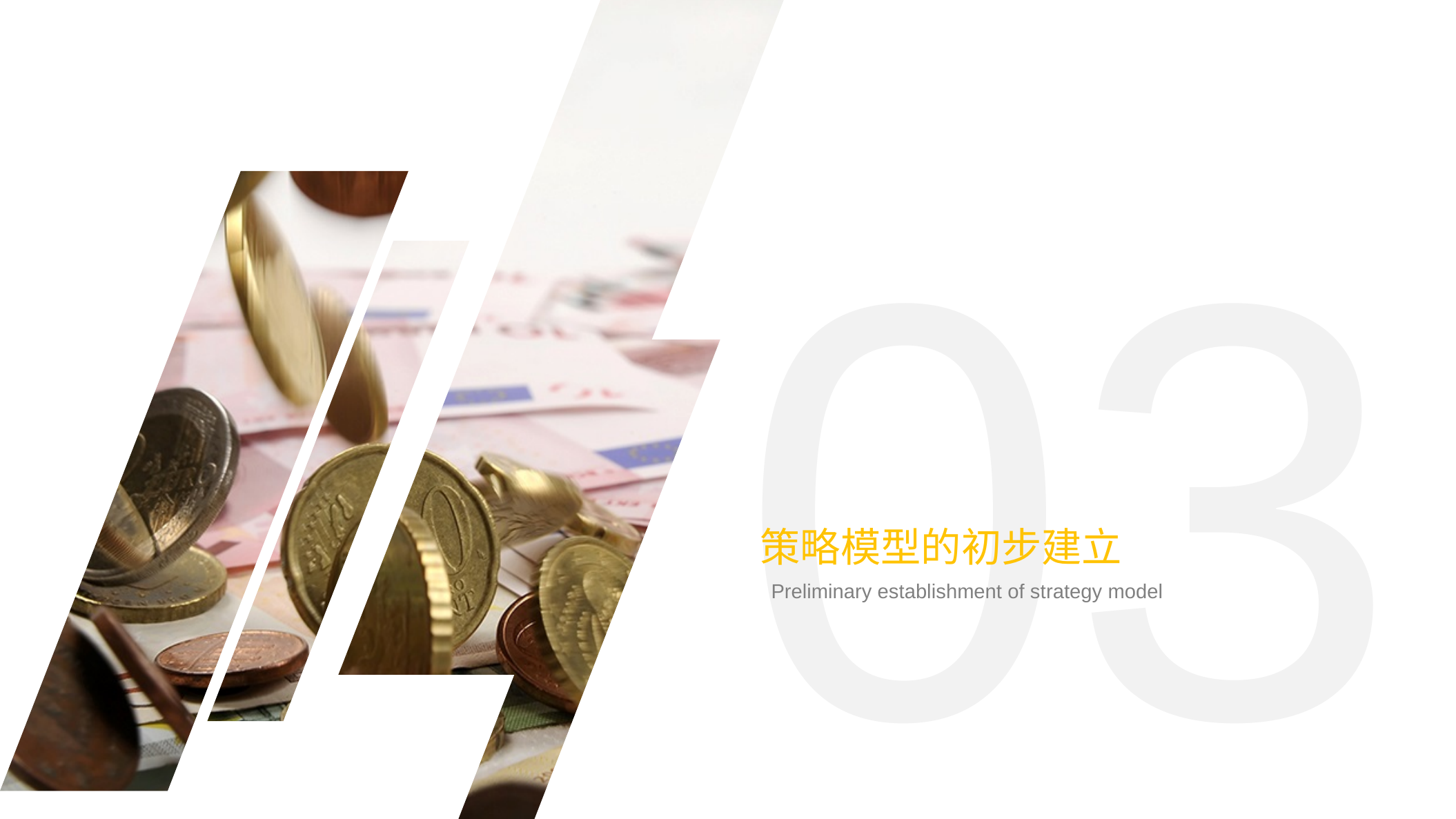

03
策略模型的初步建立
Preliminary establishment of strategy model